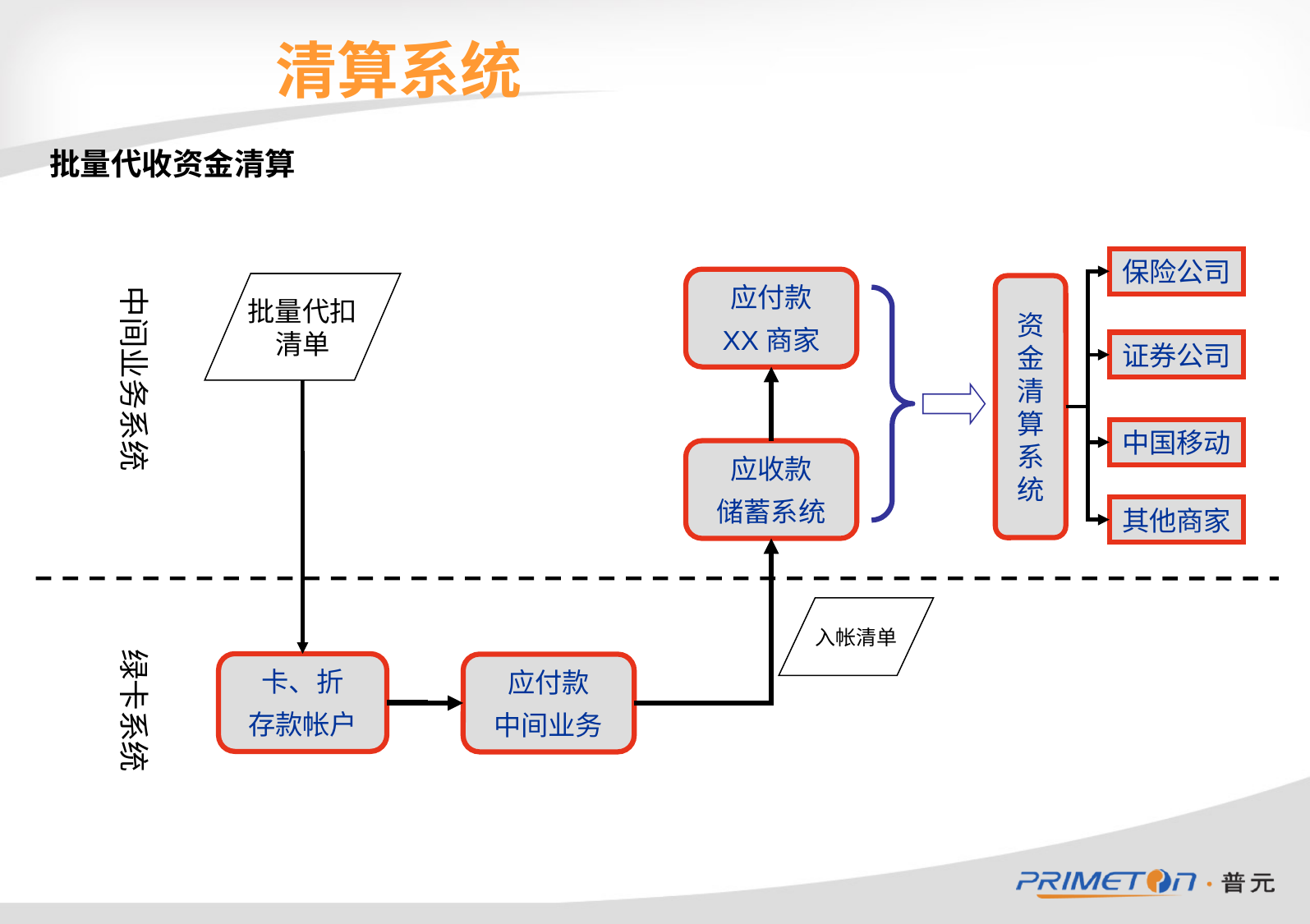

# 清算系统
批量代收资金清算
保险公司
应付款
XX商家
批量代扣
清单
中间业务系统
资金清算系统

证券公司

中国移动
应收款
储蓄系统
其他商家

入帐清单
绿卡系统
卡、折
存款帐户
应付款
中间业务